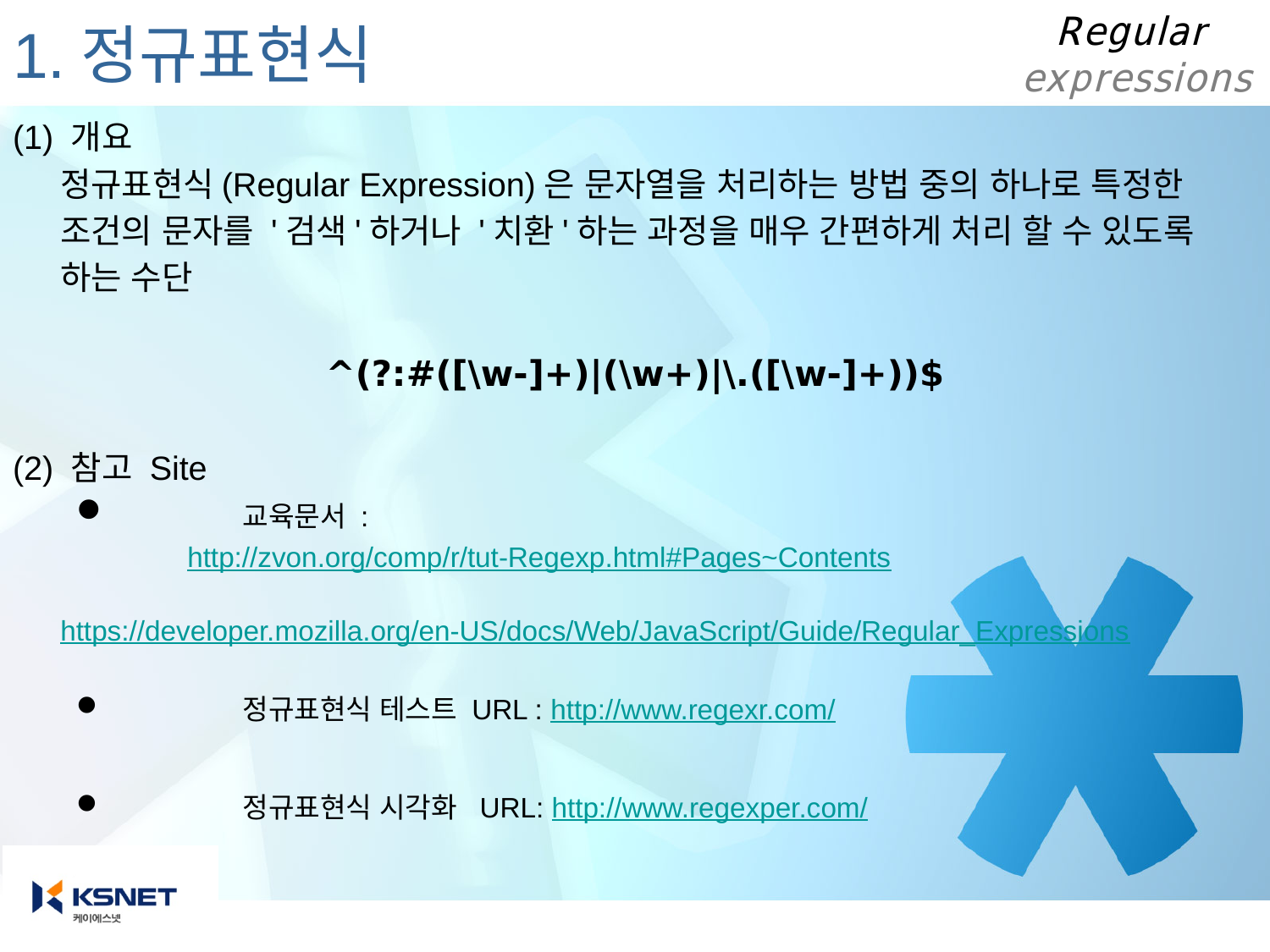

# 1.정규표현식
(1) 개요
	정규표현식(Regular Expression)은 문자열을 처리하는 방법 중의 하나로 특정한
	조건의 문자를 '검색'하거나 '치환'하는 과정을 매우 간편하게 처리 할 수 있도록
	하는 수단

^(?:#([\w-]+)|(\w+)|\.([\w-]+))$

(2) 참고 Site
	교육문서 :
		http://zvon.org/comp/r/tut-Regexp.html#Pages~Contents
 		https://developer.mozilla.org/en-US/docs/Web/JavaScript/Guide/Regular_Expressions

	정규표현식 테스트 URL : http://www.regexr.com/

	정규표현식 시각화  URL: http://www.regexper.com/